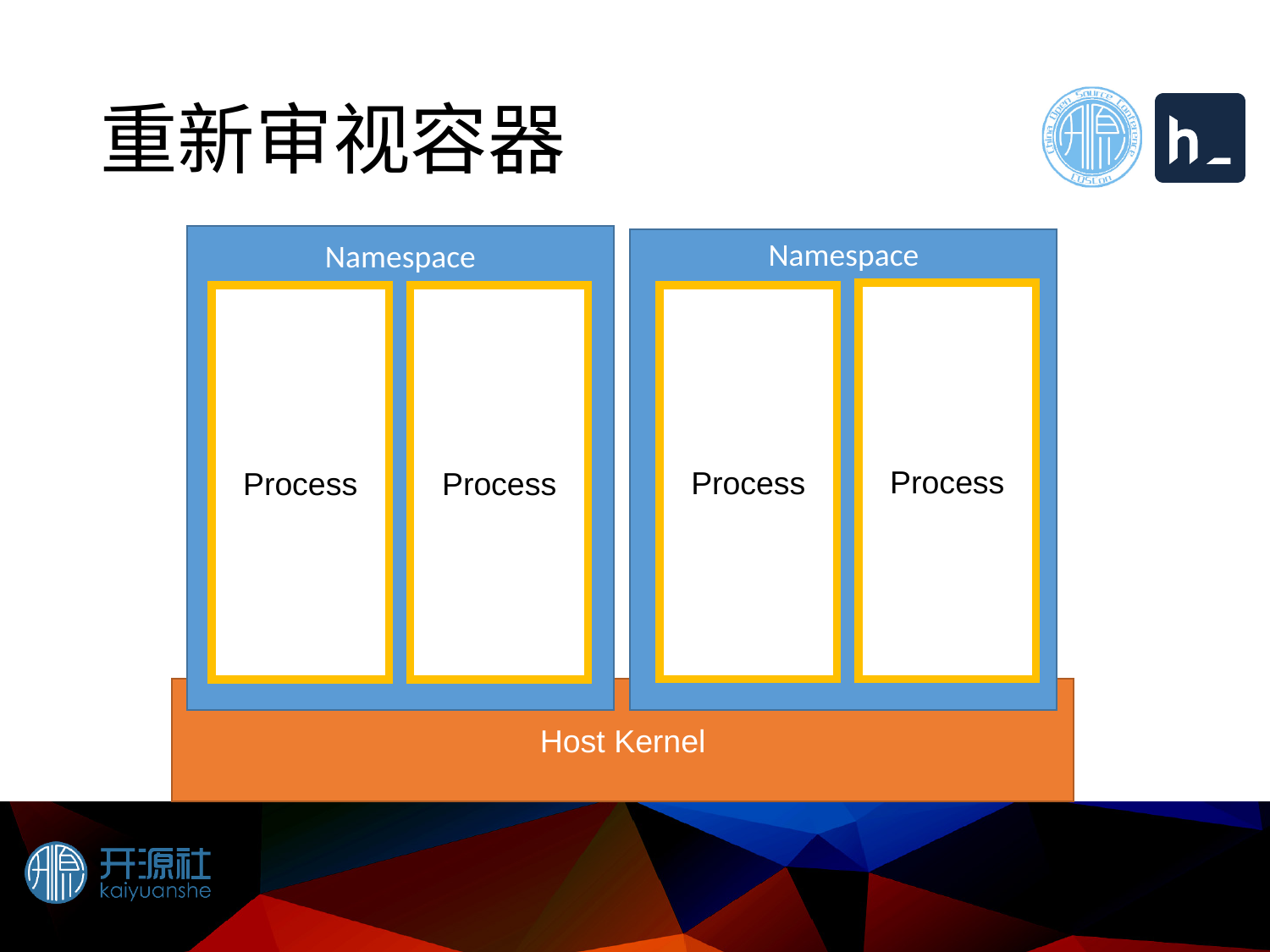

# 重新审视容器

Namespace

Namespace
Process
Process
Process
Process
Host Kernel